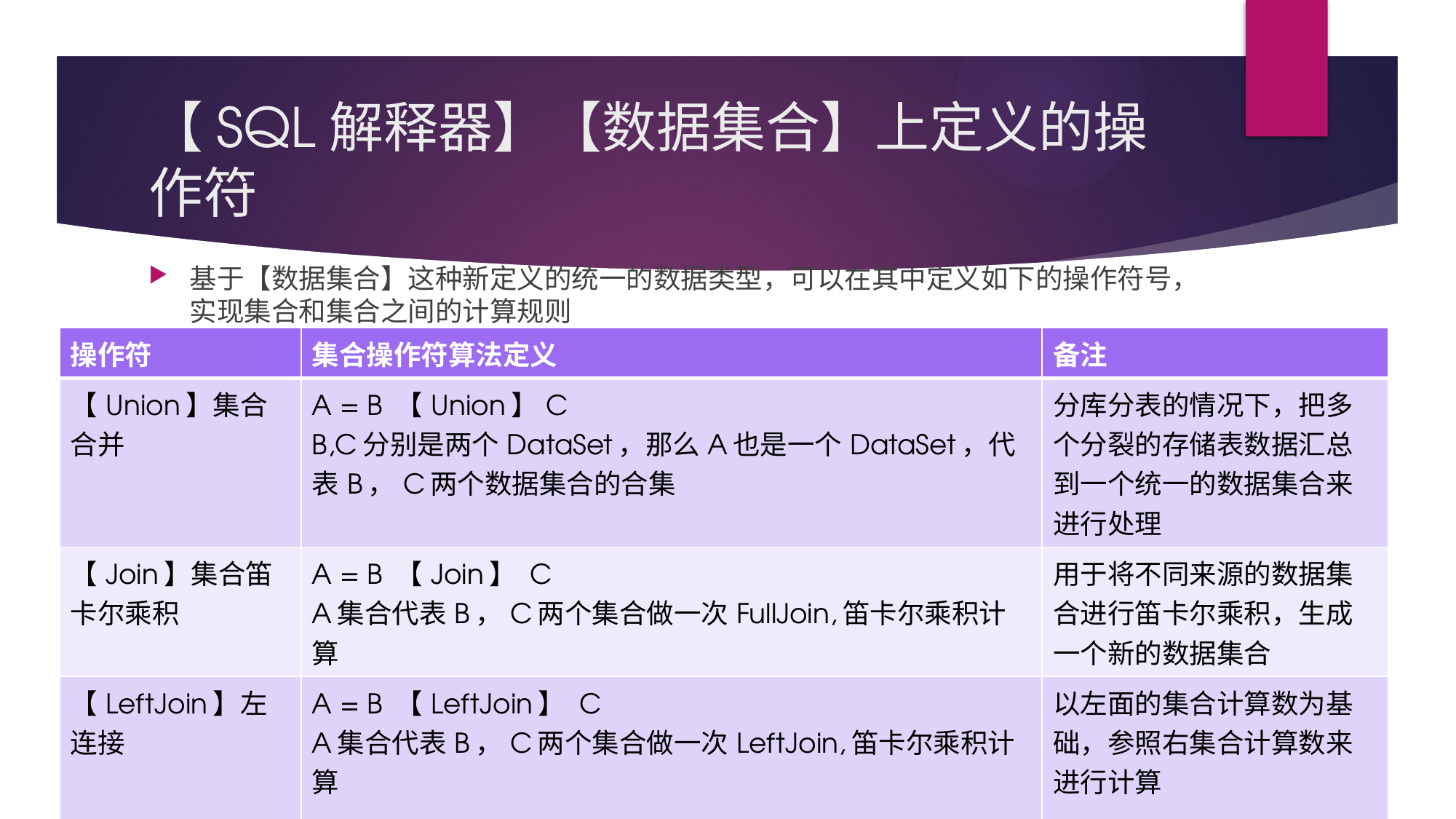

# 【SQL解释器】【数据集合】上定义的操作符
基于【数据集合】这种新定义的统一的数据类型，可以在其中定义如下的操作符号，实现集合和集合之间的计算规则
| 操作符 | 集合操作符算法定义 | 备注 |
| --- | --- | --- |
| 【Union】集合合并 | A = B 【Union】C B,C分别是两个DataSet，那么A也是一个DataSet，代表B，C两个数据集合的合集 | 分库分表的情况下，把多个分裂的存储表数据汇总到一个统一的数据集合来进行处理 |
| 【Join】集合笛卡尔乘积 | A = B 【Join】 C A集合代表B，C两个集合做一次FullJoin,笛卡尔乘积计算 | 用于将不同来源的数据集合进行笛卡尔乘积，生成一个新的数据集合 |
| 【LeftJoin】左连接 | A = B 【LeftJoin】 C A集合代表B，C两个集合做一次LeftJoin,笛卡尔乘积计算 | 以左面的集合计算数为基础，参照右集合计算数来进行计算 |
|  |  |  |